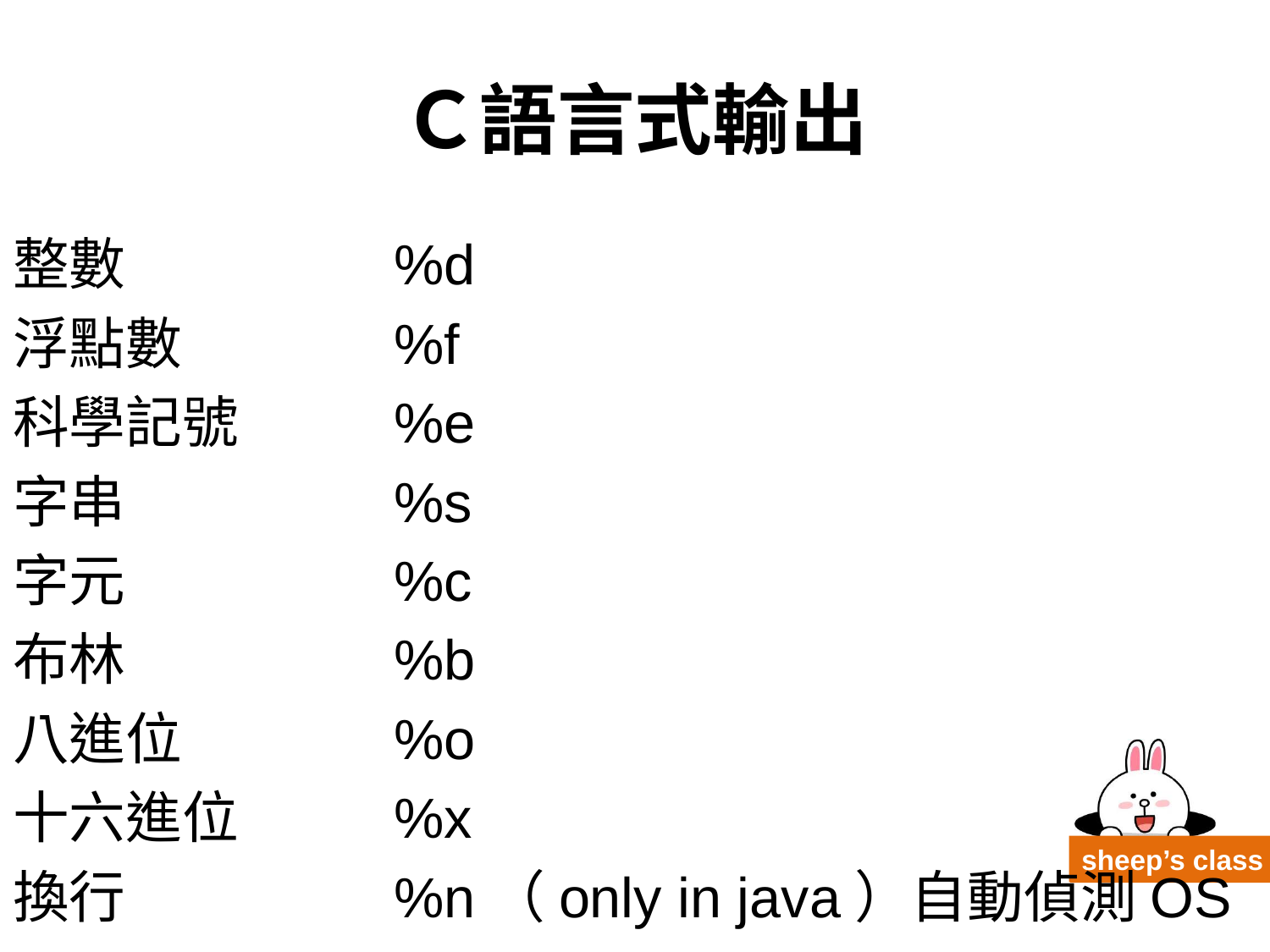

# Ｃ語言式輸出
整數　		%d
浮點數		%f
科學記號		%e
字串			%s
字元			%c
布林			%b
八進位		%o
十六進位		%x
換行			%n（only in java）自動偵測OS